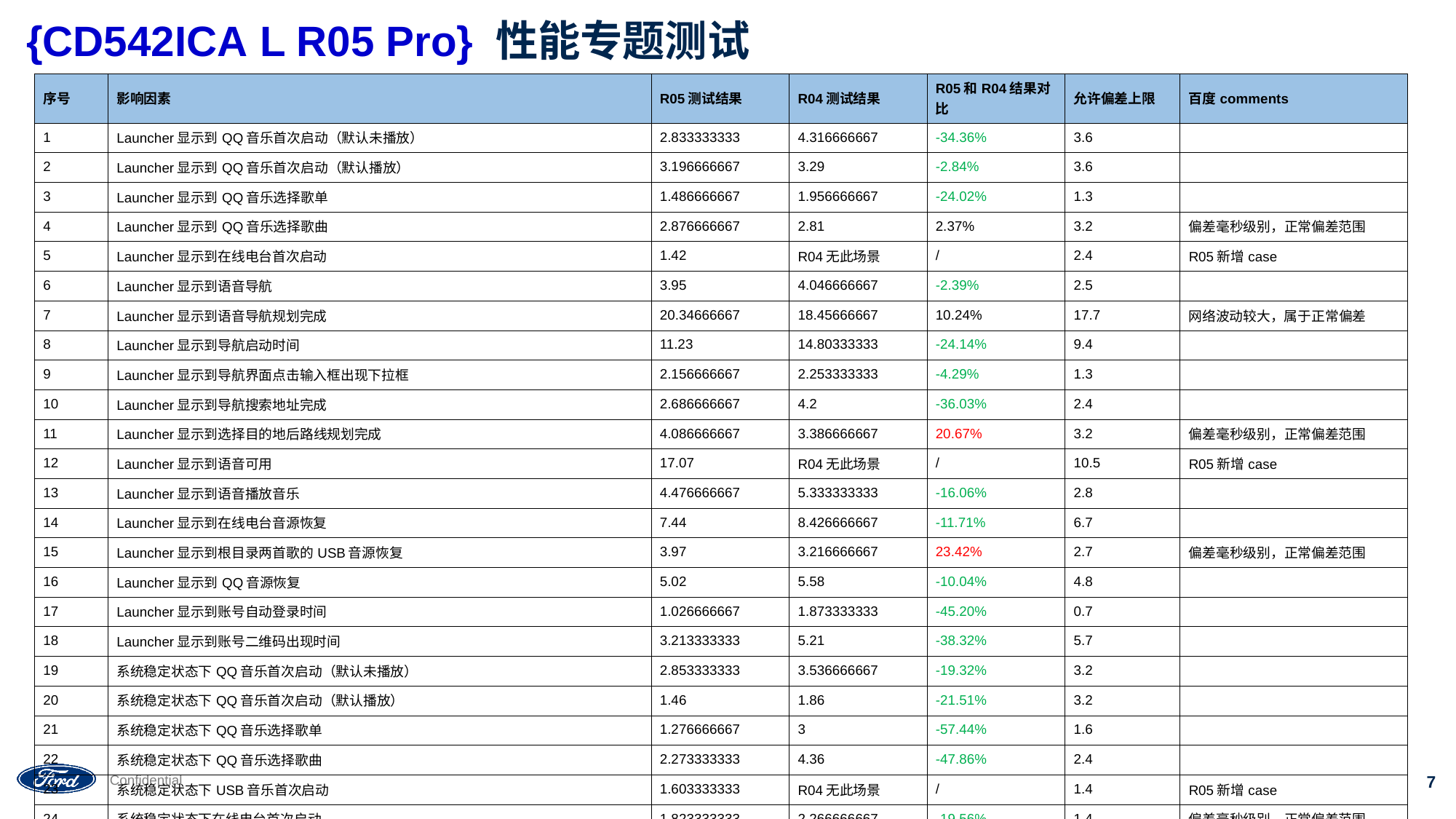

# {CD542ICA L R05 Pro} 性能专题测试
| 序号 | 影响因素 | R05测试结果 | R04测试结果 | R05和R04结果对比 | 允许偏差上限 | 百度comments |
| --- | --- | --- | --- | --- | --- | --- |
| 1 | Launcher显示到QQ音乐首次启动（默认未播放） | 2.833333333 | 4.316666667 | -34.36% | 3.6 |  |
| 2 | Launcher显示到QQ音乐首次启动（默认播放） | 3.196666667 | 3.29 | -2.84% | 3.6 |  |
| 3 | Launcher显示到QQ音乐选择歌单 | 1.486666667 | 1.956666667 | -24.02% | 1.3 |  |
| 4 | Launcher显示到QQ音乐选择歌曲 | 2.876666667 | 2.81 | 2.37% | 3.2 | 偏差毫秒级别，正常偏差范围 |
| 5 | Launcher显示到在线电台首次启动 | 1.42 | R04无此场景 | / | 2.4 | R05新增case |
| 6 | Launcher显示到语音导航 | 3.95 | 4.046666667 | -2.39% | 2.5 |  |
| 7 | Launcher显示到语音导航规划完成 | 20.34666667 | 18.45666667 | 10.24% | 17.7 | 网络波动较大，属于正常偏差 |
| 8 | Launcher显示到导航启动时间 | 11.23 | 14.80333333 | -24.14% | 9.4 |  |
| 9 | Launcher显示到导航界面点击输入框出现下拉框 | 2.156666667 | 2.253333333 | -4.29% | 1.3 |  |
| 10 | Launcher显示到导航搜索地址完成 | 2.686666667 | 4.2 | -36.03% | 2.4 |  |
| 11 | Launcher显示到选择目的地后路线规划完成 | 4.086666667 | 3.386666667 | 20.67% | 3.2 | 偏差毫秒级别，正常偏差范围 |
| 12 | Launcher显示到语音可用 | 17.07 | R04无此场景 | / | 10.5 | R05新增case |
| 13 | Launcher显示到语音播放音乐 | 4.476666667 | 5.333333333 | -16.06% | 2.8 |  |
| 14 | Launcher显示到在线电台音源恢复 | 7.44 | 8.426666667 | -11.71% | 6.7 |  |
| 15 | Launcher显示到根目录两首歌的USB音源恢复 | 3.97 | 3.216666667 | 23.42% | 2.7 | 偏差毫秒级别，正常偏差范围 |
| 16 | Launcher显示到QQ音源恢复 | 5.02 | 5.58 | -10.04% | 4.8 |  |
| 17 | Launcher显示到账号自动登录时间 | 1.026666667 | 1.873333333 | -45.20% | 0.7 |  |
| 18 | Launcher显示到账号二维码出现时间 | 3.213333333 | 5.21 | -38.32% | 5.7 |  |
| 19 | 系统稳定状态下QQ音乐首次启动（默认未播放） | 2.853333333 | 3.536666667 | -19.32% | 3.2 |  |
| 20 | 系统稳定状态下QQ音乐首次启动（默认播放） | 1.46 | 1.86 | -21.51% | 3.2 |  |
| 21 | 系统稳定状态下QQ音乐选择歌单 | 1.276666667 | 3 | -57.44% | 1.6 |  |
| 22 | 系统稳定状态下QQ音乐选择歌曲 | 2.273333333 | 4.36 | -47.86% | 2.4 |  |
| 23 | 系统稳定状态下USB音乐首次启动 | 1.603333333 | R04无此场景 | / | 1.4 | R05新增case |
| 24 | 系统稳定状态下在线电台首次启动 | 1.823333333 | 2.266666667 | -19.56% | 1.4 | 偏差毫秒级别，正常偏差范围 |